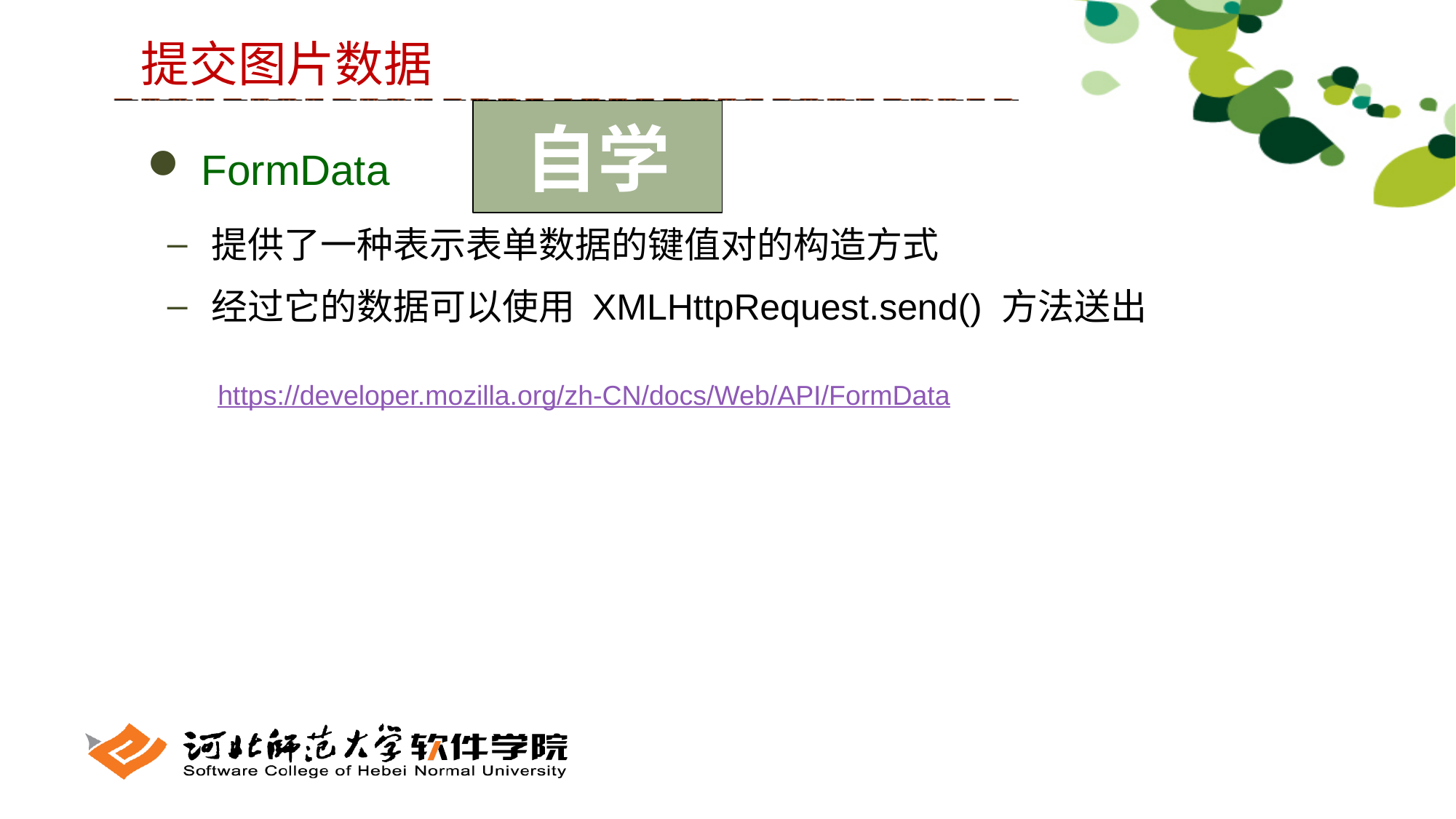

提交图片数据

自学
 FormData
 提供了一种表示表单数据的键值对的构造方式
 经过它的数据可以使用 XMLHttpRequest.send() 方法送出

https://developer.mozilla.org/zh-CN/docs/Web/API/FormData